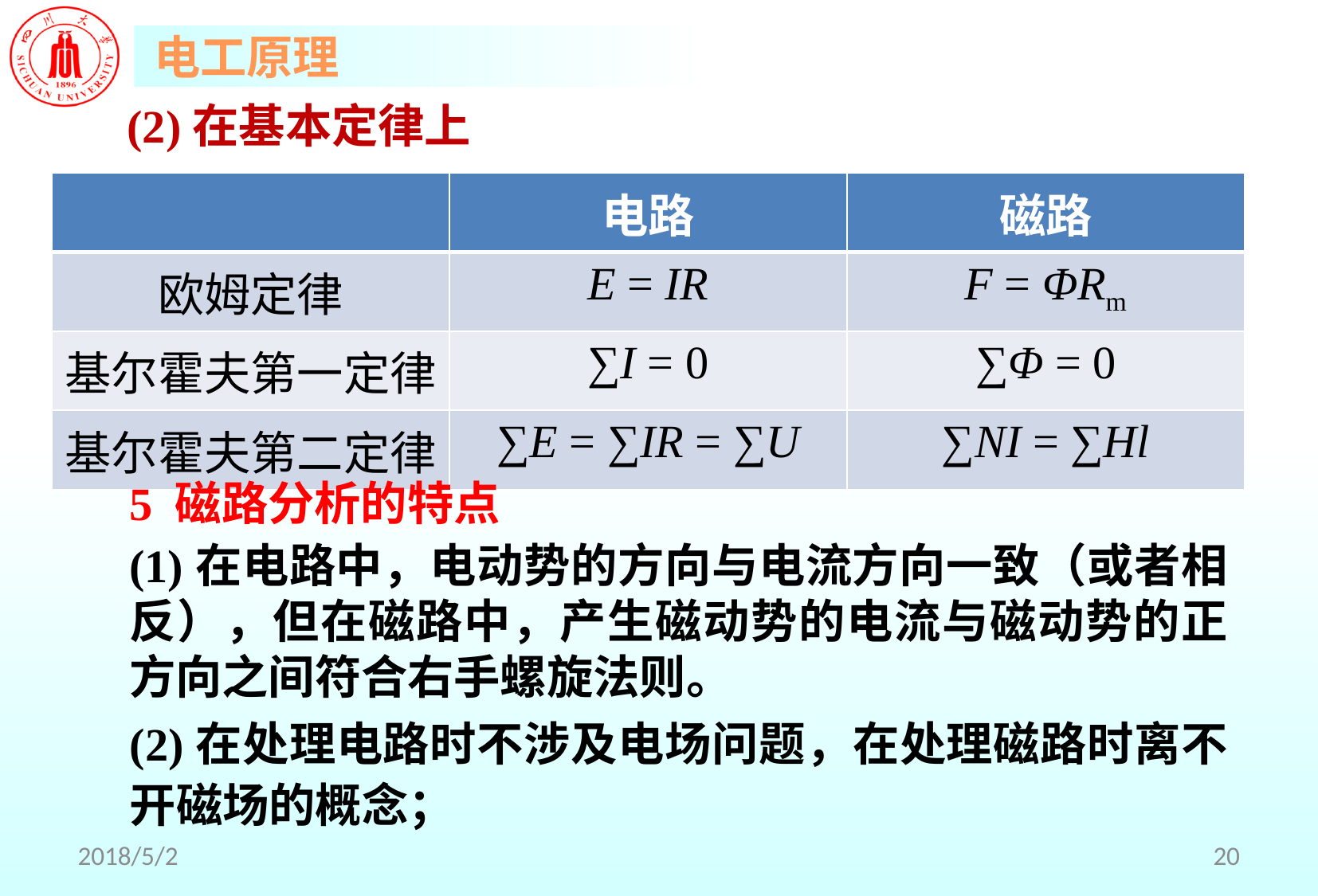

(2)在基本定律上

|  | 电路 | 磁路 |
| --- | --- | --- |
| 欧姆定律 | E = IR | F = ΦRm |
| 基尔霍夫第一定律 | ∑I = 0 | ∑Φ = 0 |
| 基尔霍夫第二定律 | ∑E = ∑IR = ∑U | ∑NI = ∑Hl |

5 磁路分析的特点
(1)在电路中，电动势的方向与电流方向一致（或者相反），但在磁路中，产生磁动势的电流与磁动势的正方向之间符合右手螺旋法则。
(2)在处理电路时不涉及电场问题，在处理磁路时离不开磁场的概念；

2018/5/2
20